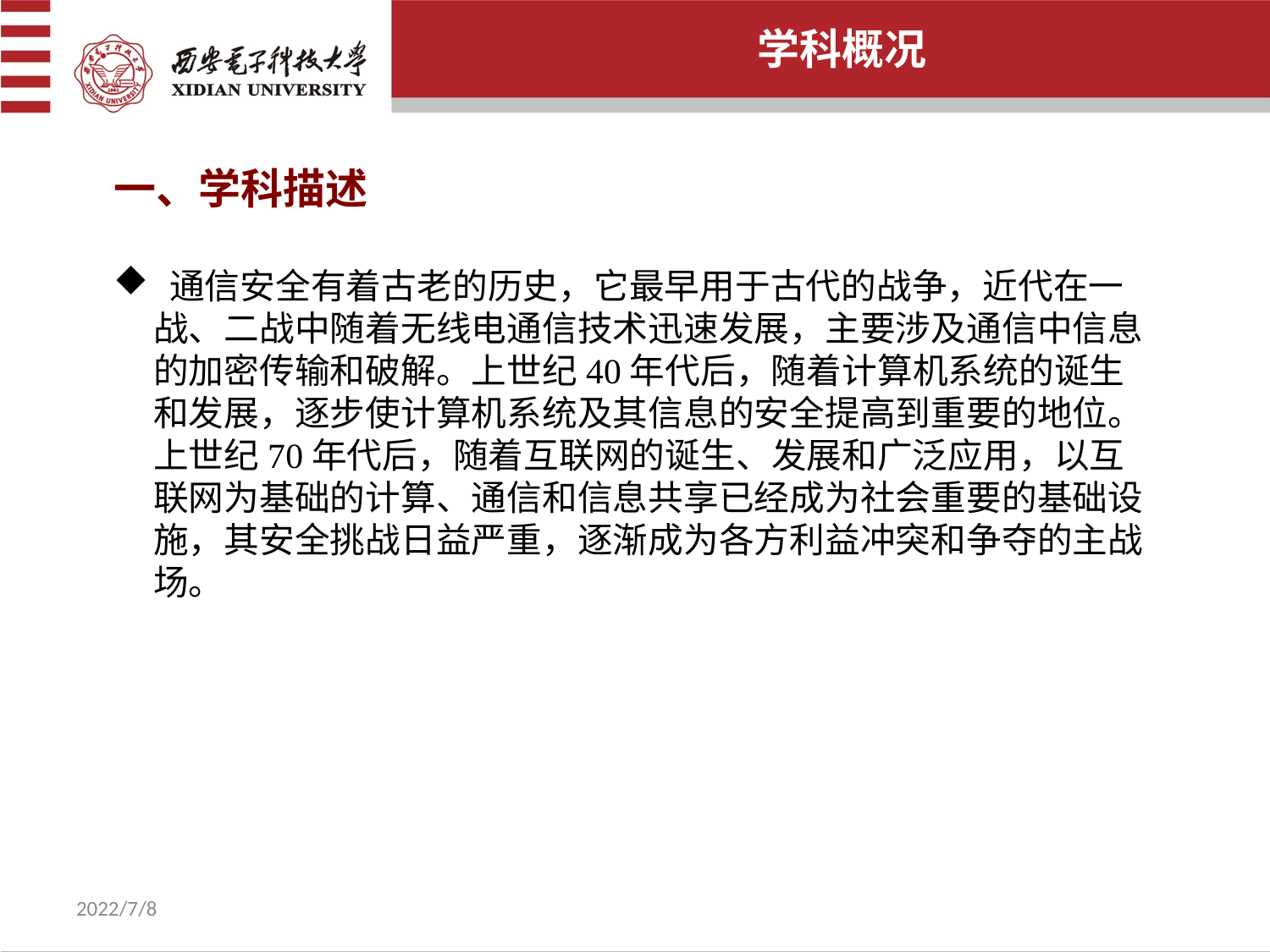

学科概况
一、学科描述

 通信安全有着古老的历史，它最早用于古代的战争，近代在一战、二战中随着无线电通信技术迅速发展，主要涉及通信中信息的加密传输和破解。上世纪40年代后，随着计算机系统的诞生和发展，逐步使计算机系统及其信息的安全提高到重要的地位。上世纪70年代后，随着互联网的诞生、发展和广泛应用，以互联网为基础的计算、通信和信息共享已经成为社会重要的基础设施，其安全挑战日益严重，逐渐成为各方利益冲突和争夺的主战场。

2022/7/8